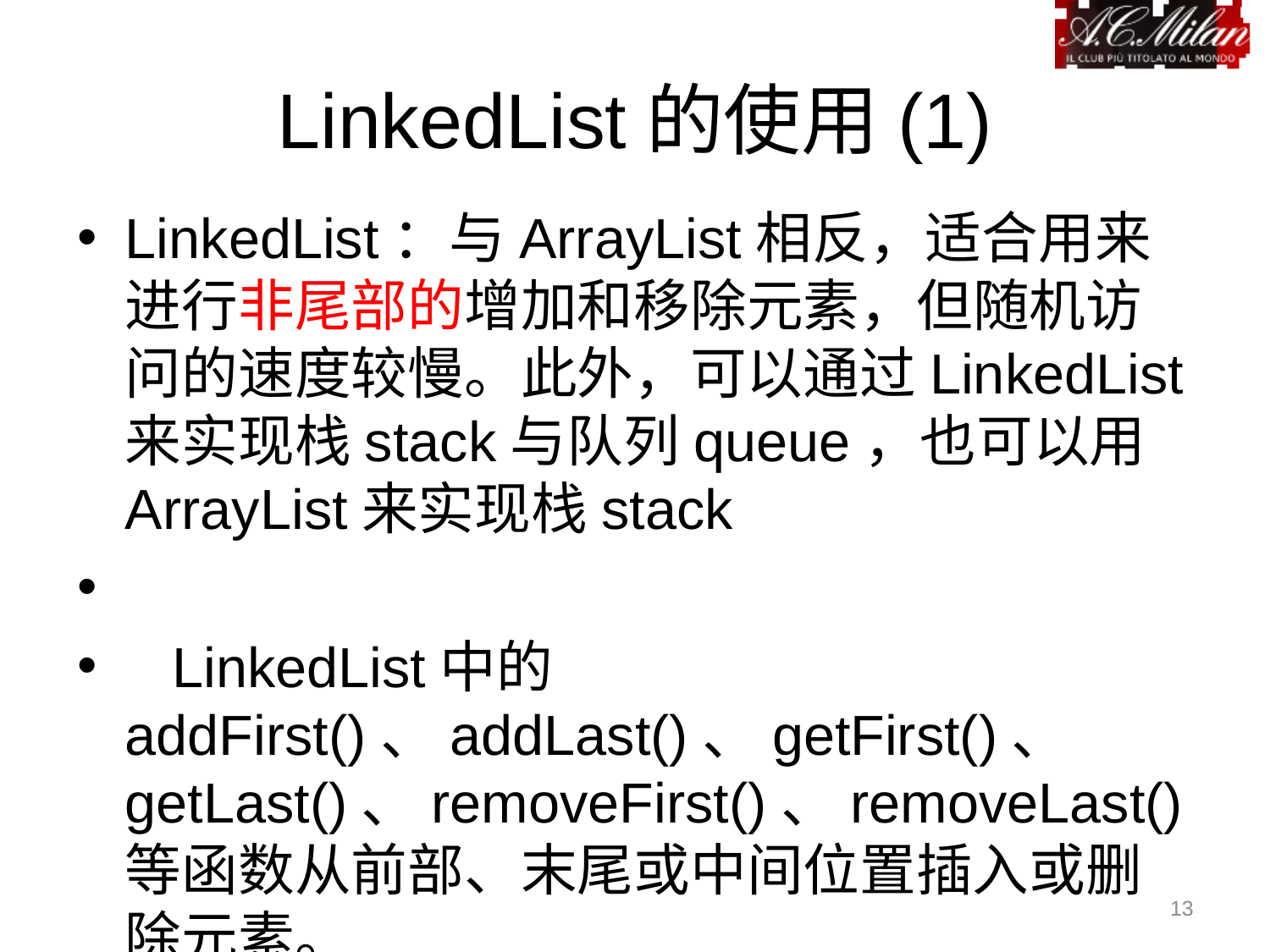

# LinkedList的使用(1)
LinkedList：与ArrayList相反，适合用来进行非尾部的增加和移除元素，但随机访问的速度较慢。此外，可以通过LinkedList来实现栈stack与队列queue，也可以用ArrayList来实现栈stack

   LinkedList中的addFirst()、addLast()、getFirst()、 getLast()、removeFirst()、removeLast()等函数从前部、末尾或中间位置插入或删除元素。

13